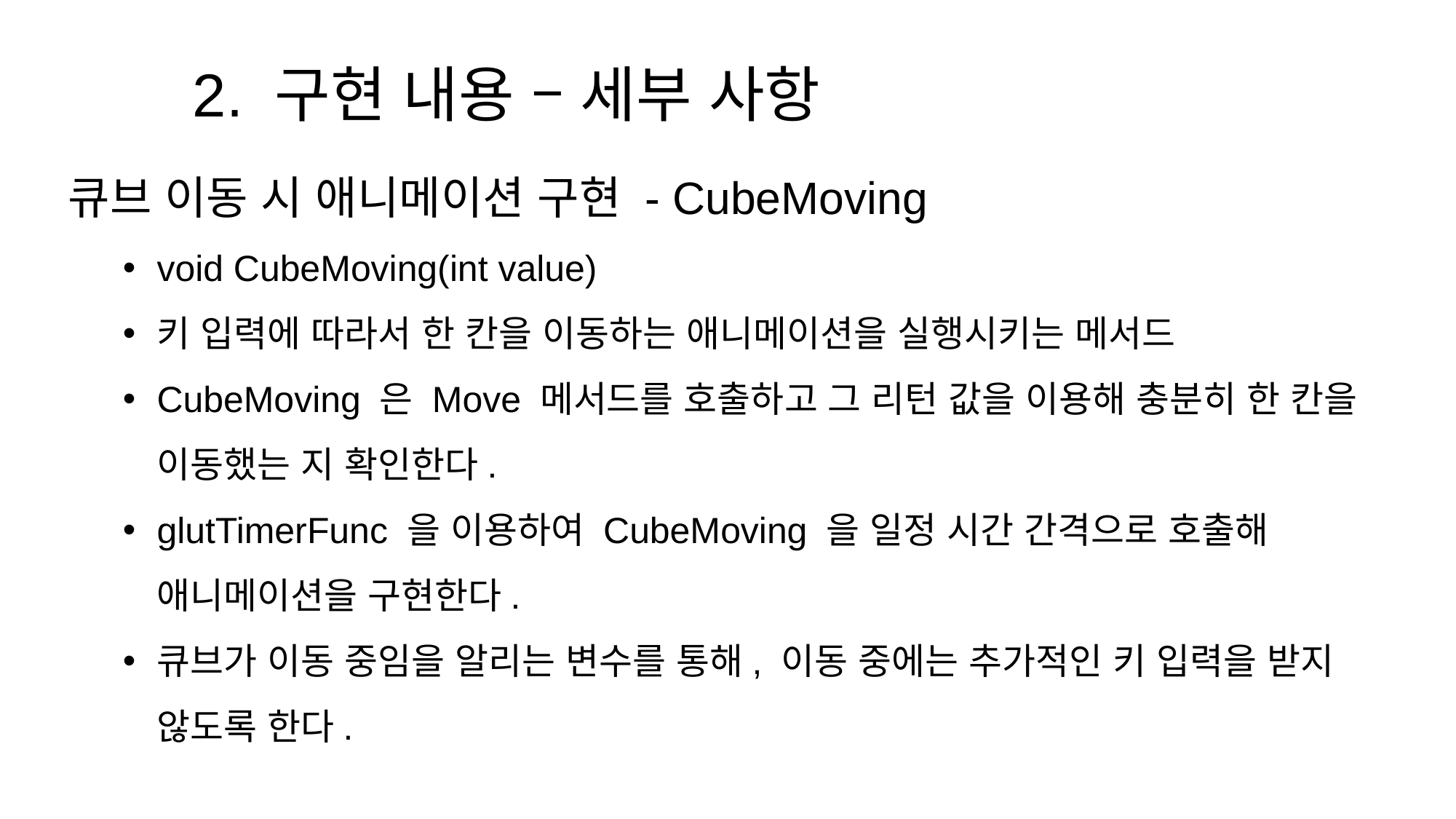

2. 구현 내용 – 세부 사항
큐브 이동 시 애니메이션 구현 - CubeMoving
void CubeMoving(int value)
키 입력에 따라서 한 칸을 이동하는 애니메이션을 실행시키는 메서드
CubeMoving 은 Move 메서드를 호출하고 그 리턴 값을 이용해 충분히 한 칸을 이동했는 지 확인한다.
glutTimerFunc 을 이용하여 CubeMoving 을 일정 시간 간격으로 호출해 애니메이션을 구현한다.
큐브가 이동 중임을 알리는 변수를 통해, 이동 중에는 추가적인 키 입력을 받지 않도록 한다.